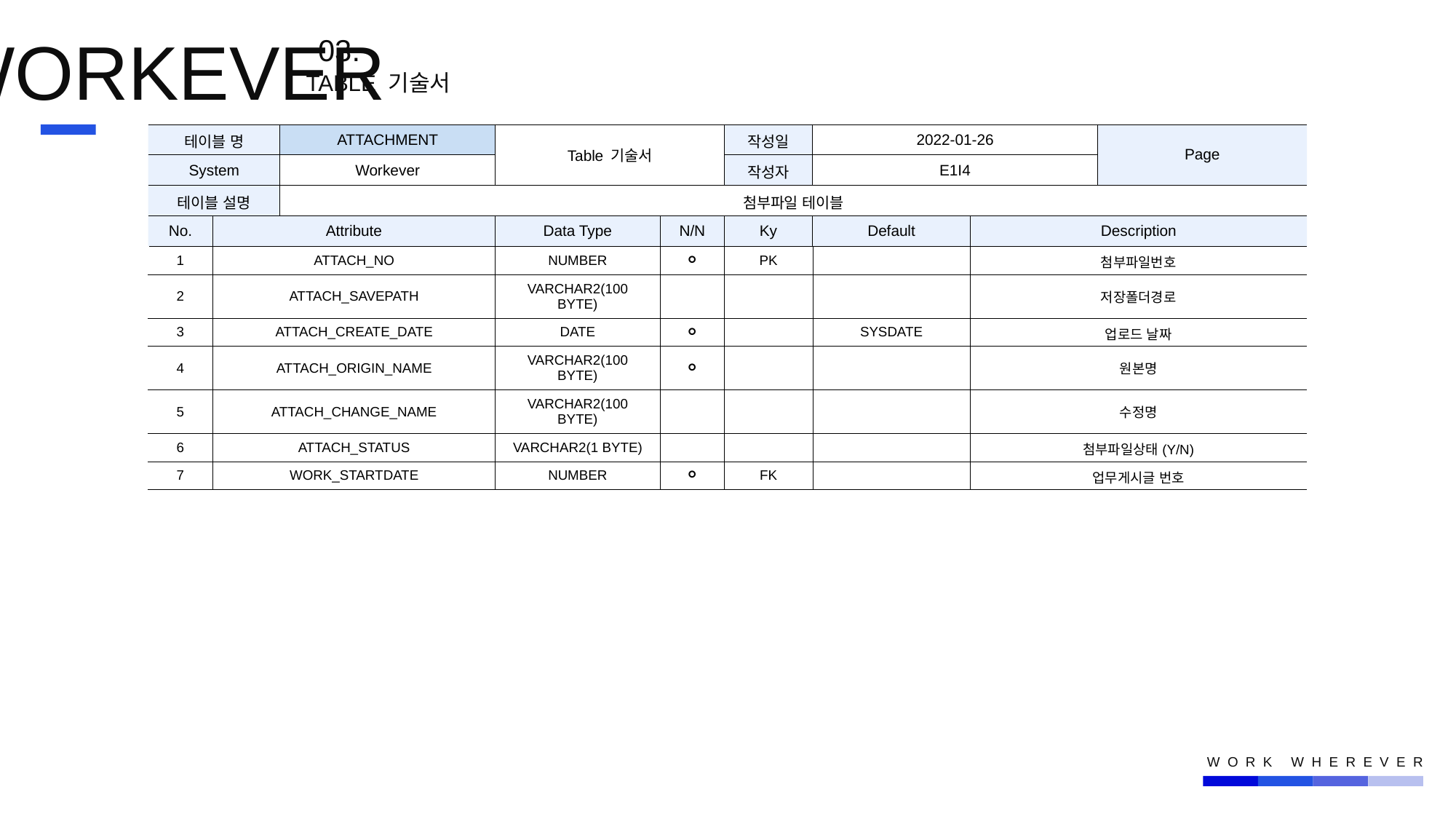

WORKEVER
03.
TABLE 기술서

| 테이블 명 |  | ATTACHMENT | Table 기술서 |  | 작성일 | 2022-01-26 |  | Page |
| --- | --- | --- | --- | --- | --- | --- | --- | --- |
| System |  | Workever |  |  | 작성자 | E1I4 |  |  |
| 테이블 설명 |  | 첨부파일 테이블 |  |  |  |  |  |  |
| No. | Attribute | Atribute | Data Type | N/N | Ky | Default | Description | Description |
| 1 | ATTACH\_NO | 정의1 | NUMBER | ○ | PK |  | 첨부파일번호 | OOO |
| 2 | ATTACH\_SAVEPATH |  | VARCHAR2(100 BYTE) |  |  |  | 저장폴더경로 |  |
| 3 | ATTACH\_CREATE\_DATE |  | DATE | ○ |  | SYSDATE | 업로드 날짜 |  |
| 4 | ATTACH\_ORIGIN\_NAME |  | VARCHAR2(100 BYTE) | ○ |  |  | 원본명 |  |
| 5 | ATTACH\_CHANGE\_NAME |  | VARCHAR2(100 BYTE) |  |  |  | 수정명 |  |
| 6 | ATTACH\_STATUS |  | VARCHAR2(1 BYTE) |  |  |  | 첨부파일상태(Y/N) |  |
| 7 | WORK\_STARTDATE |  | NUMBER | ○ | FK |  | 업무게시글 번호 |  |
WORK WHEREVER